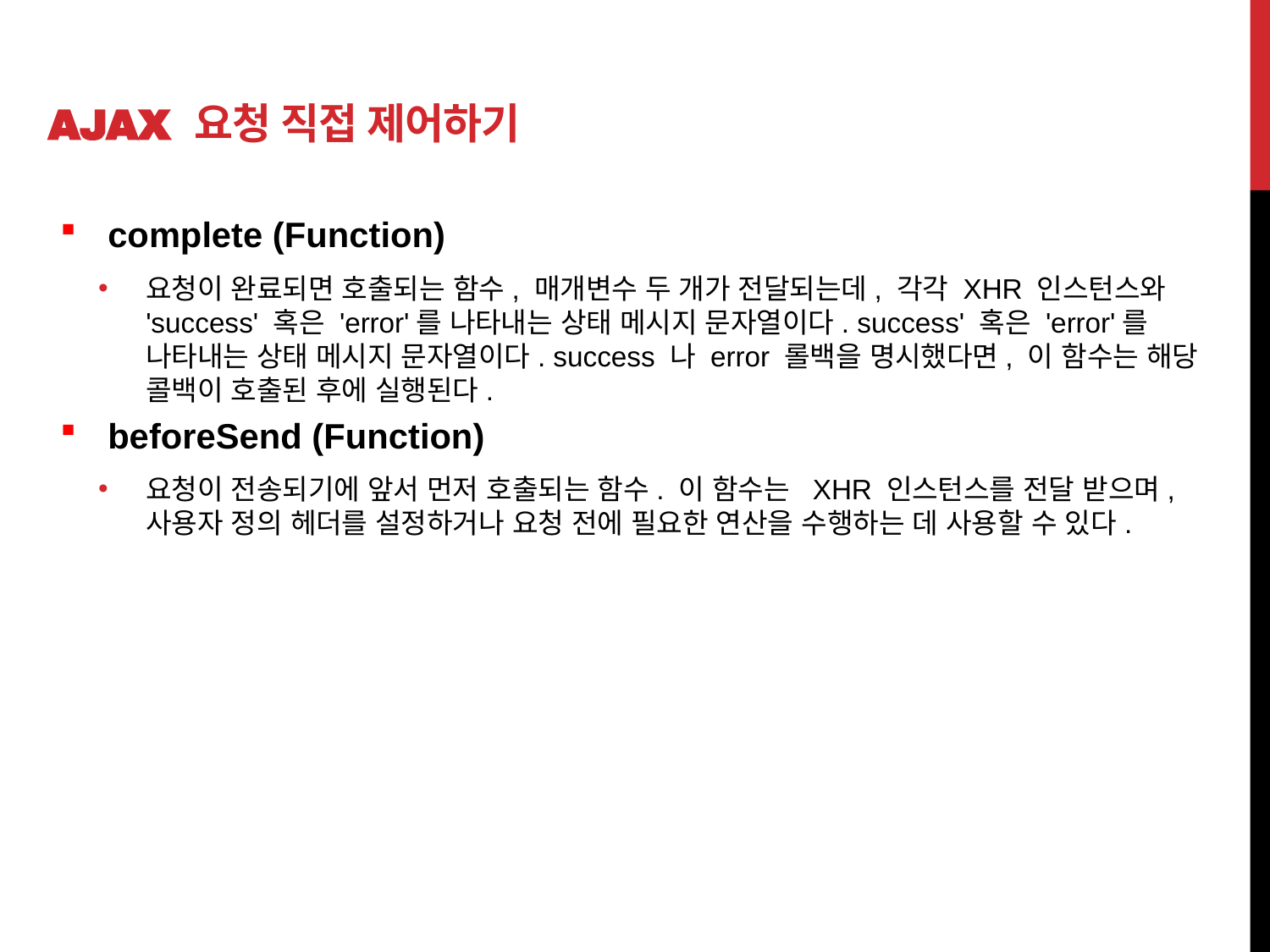

# Ajax 요청 직접 제어하기
complete (Function)
요청이 완료되면 호출되는 함수, 매개변수 두 개가 전달되는데, 각각 XHR 인스턴스와 'success' 혹은 'error'를 나타내는 상태 메시지 문자열이다. success' 혹은 'error'를 나타내는 상태 메시지 문자열이다. success 나 error 롤백을 명시했다면, 이 함수는 해당 콜백이 호출된 후에 실행된다.
beforeSend (Function)
요청이 전송되기에 앞서 먼저 호출되는 함수. 이 함수는  XHR 인스턴스를 전달 받으며, 사용자 정의 헤더를 설정하거나 요청 전에 필요한 연산을 수행하는 데 사용할 수 있다.